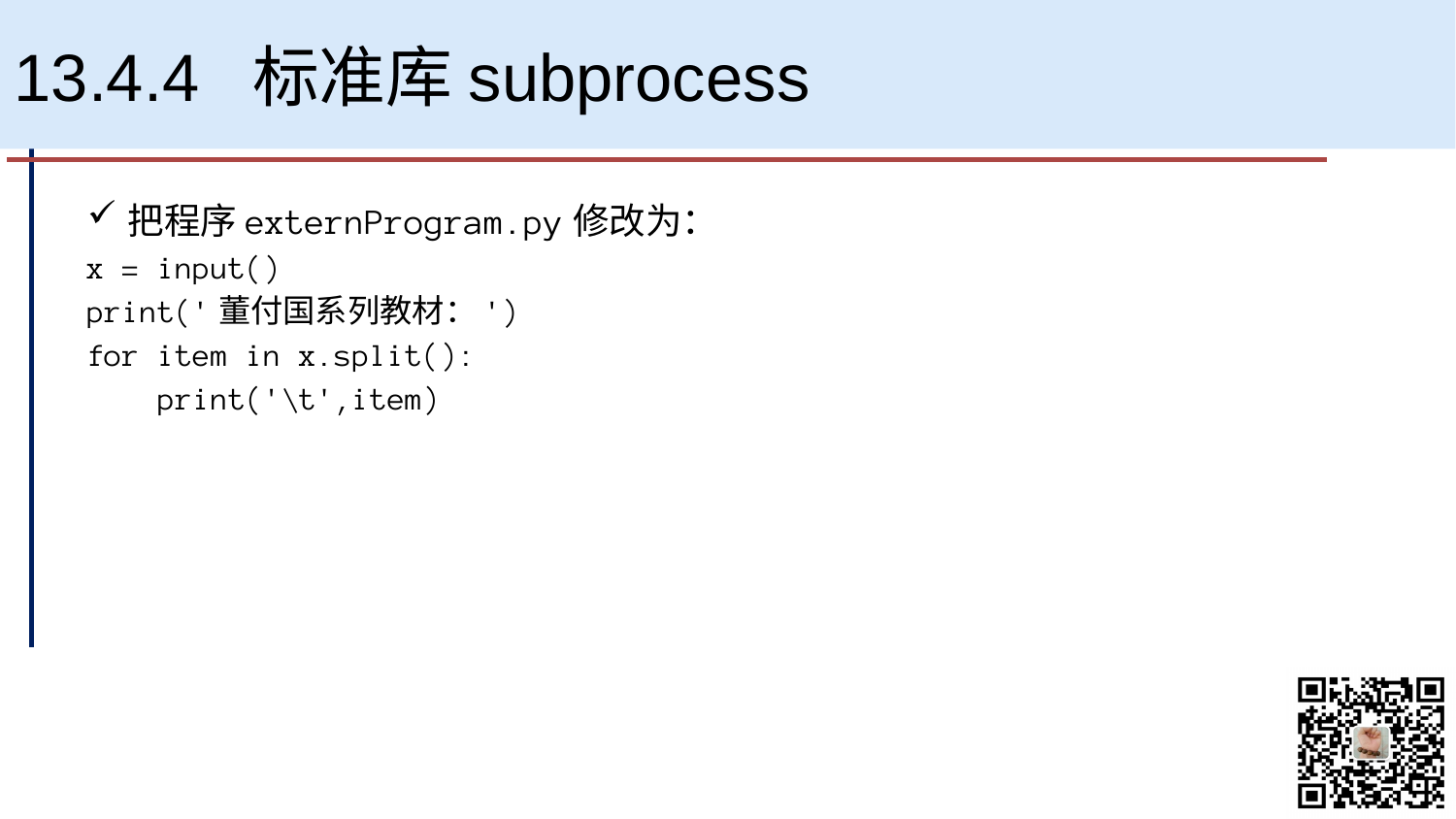

# 13.4.4  标准库subprocess
把程序externProgram.py修改为：
x = input()
print('董付国系列教材：')
for item in x.split():
    print('\t',item)